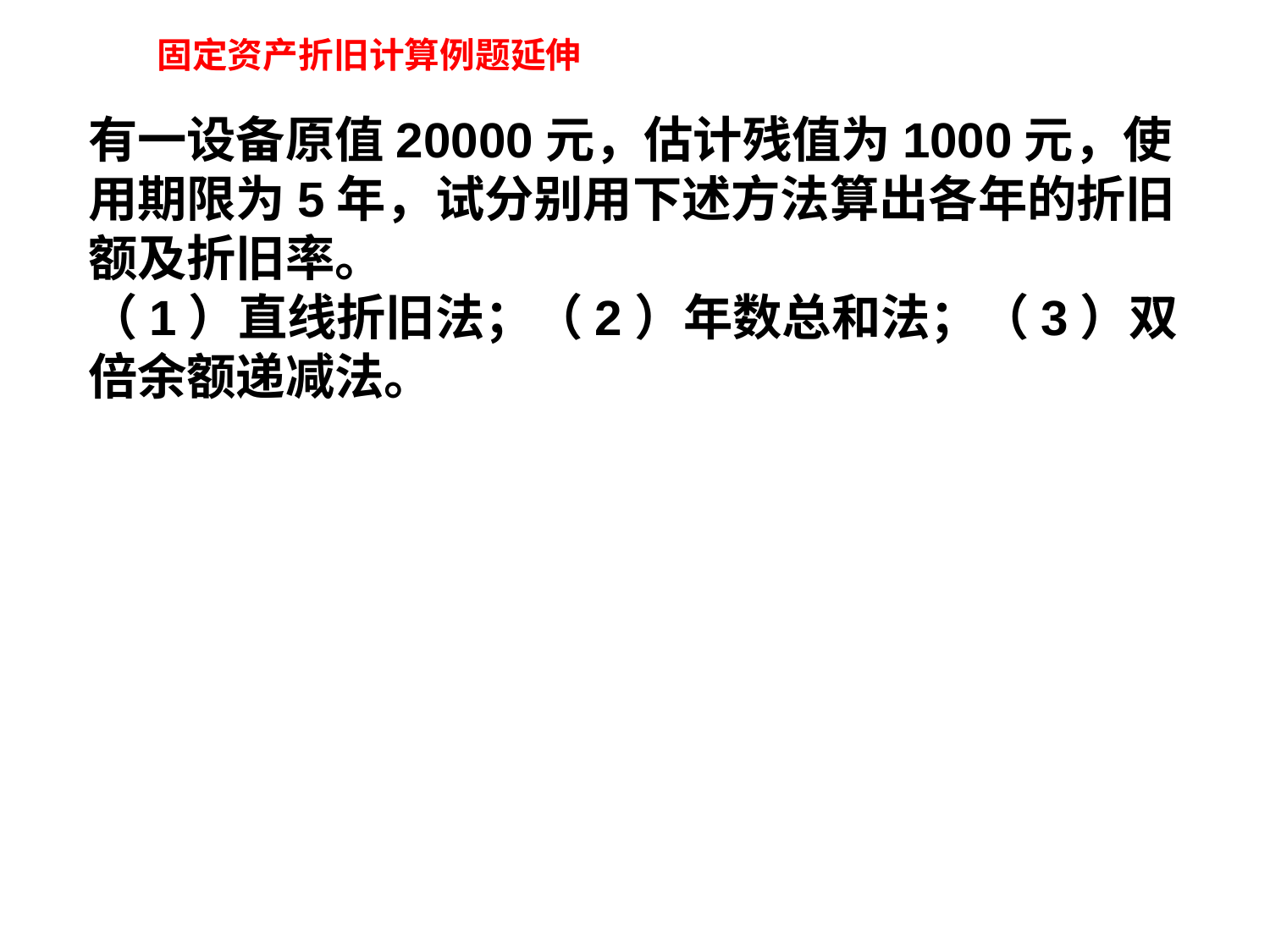

固定资产折旧计算例题延伸
有一设备原值20000元，估计残值为1000元，使用期限为5年，试分别用下述方法算出各年的折旧额及折旧率。
（1）直线折旧法；（2）年数总和法；（3）双倍余额递减法。